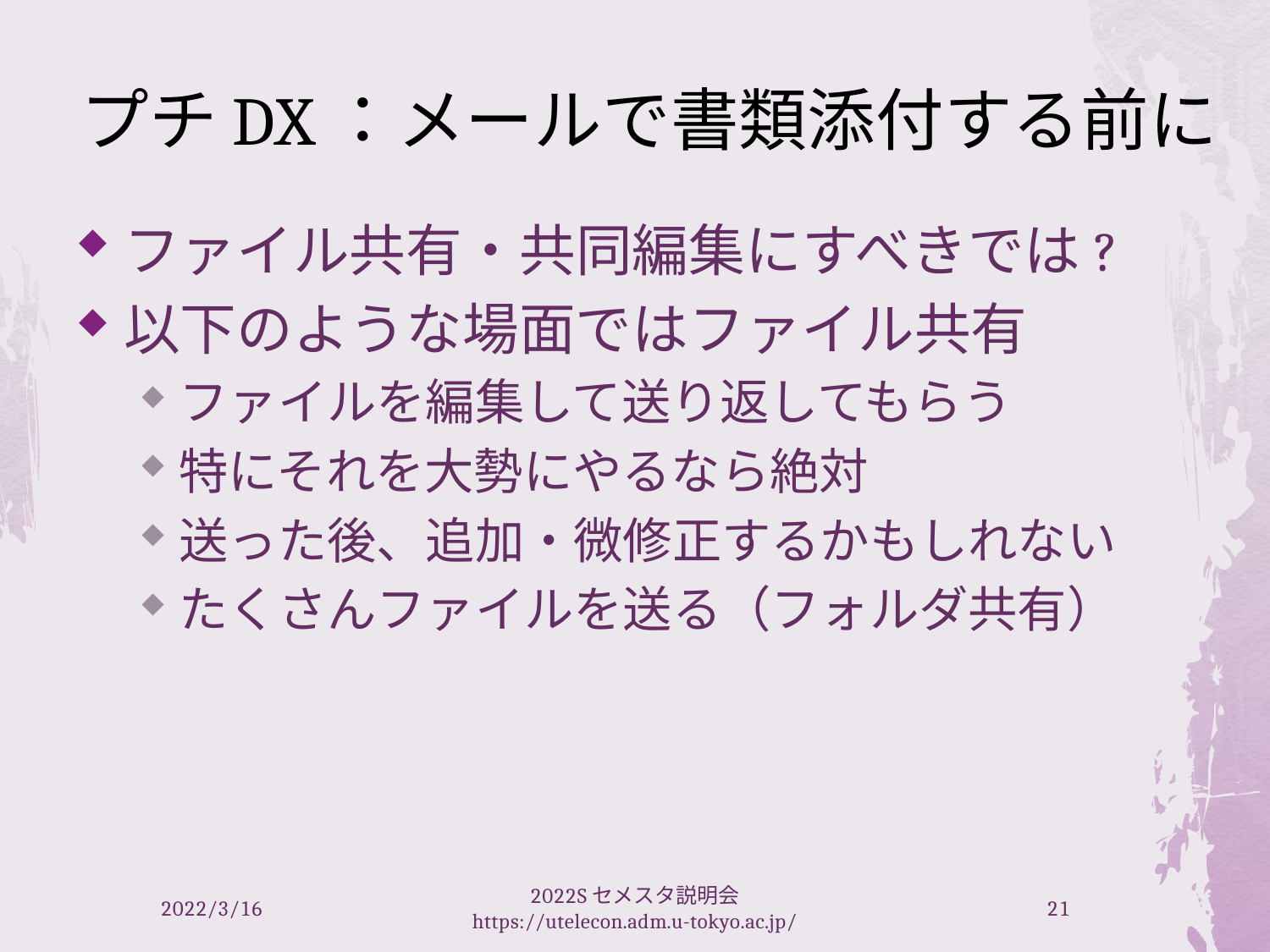

# プチDX：メールで書類添付する前に
ファイル共有・共同編集にすべきでは?
以下のような場面ではファイル共有
ファイルを編集して送り返してもらう
特にそれを大勢にやるなら絶対
送った後、追加・微修正するかもしれない
たくさんファイルを送る（フォルダ共有）
2022/3/16
2022Sセメスタ説明会 https://utelecon.adm.u-tokyo.ac.jp/
21